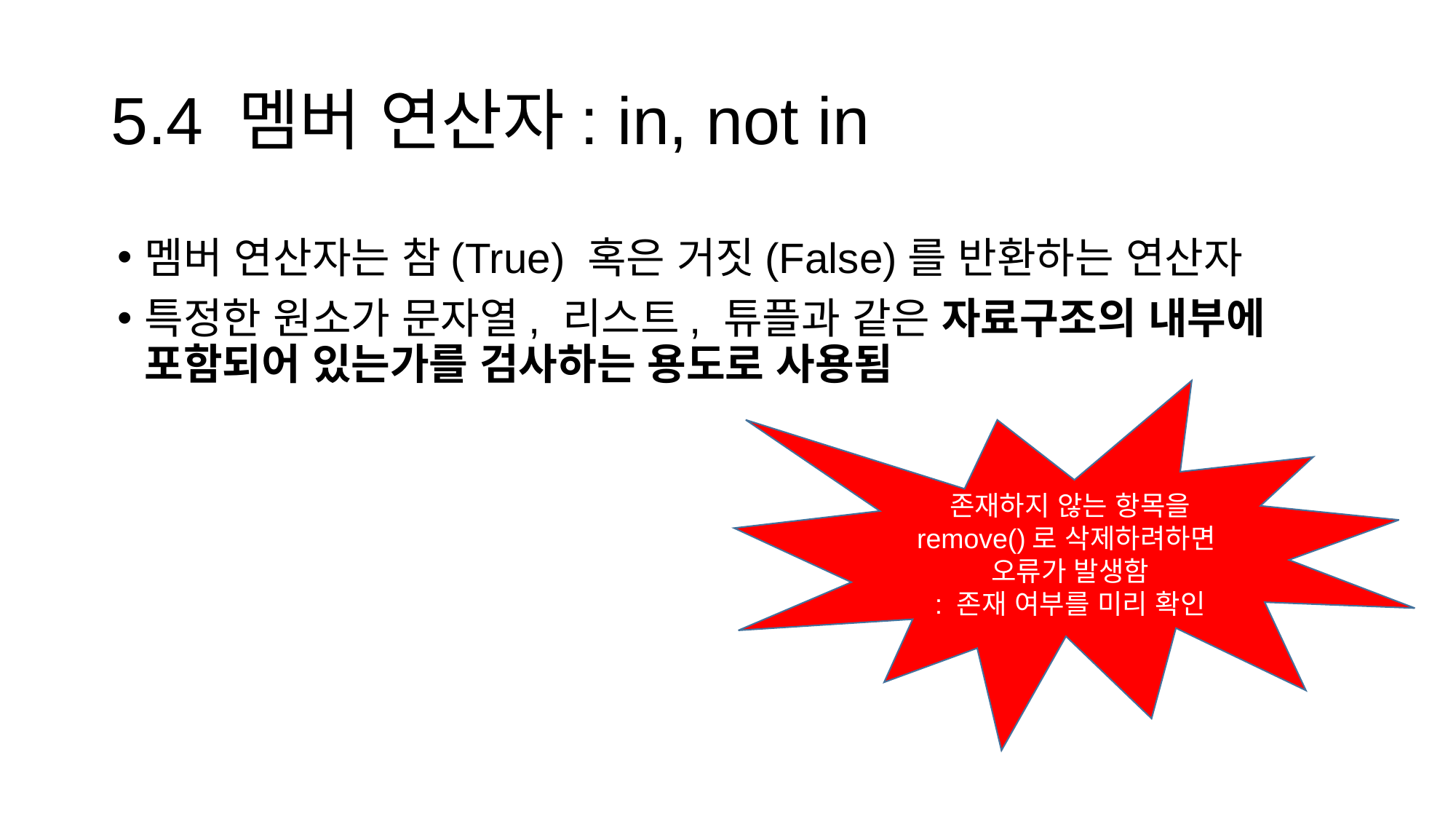

# 5.4 멤버 연산자: in, not in
멤버 연산자는 참(True) 혹은 거짓(False)를 반환하는 연산자
특정한 원소가 문자열, 리스트, 튜플과 같은 자료구조의 내부에 포함되어 있는가를 검사하는 용도로 사용됨

존재하지 않는 항목을 remove()로 삭제하려하면
오류가 발생함
: 존재 여부를 미리 확인